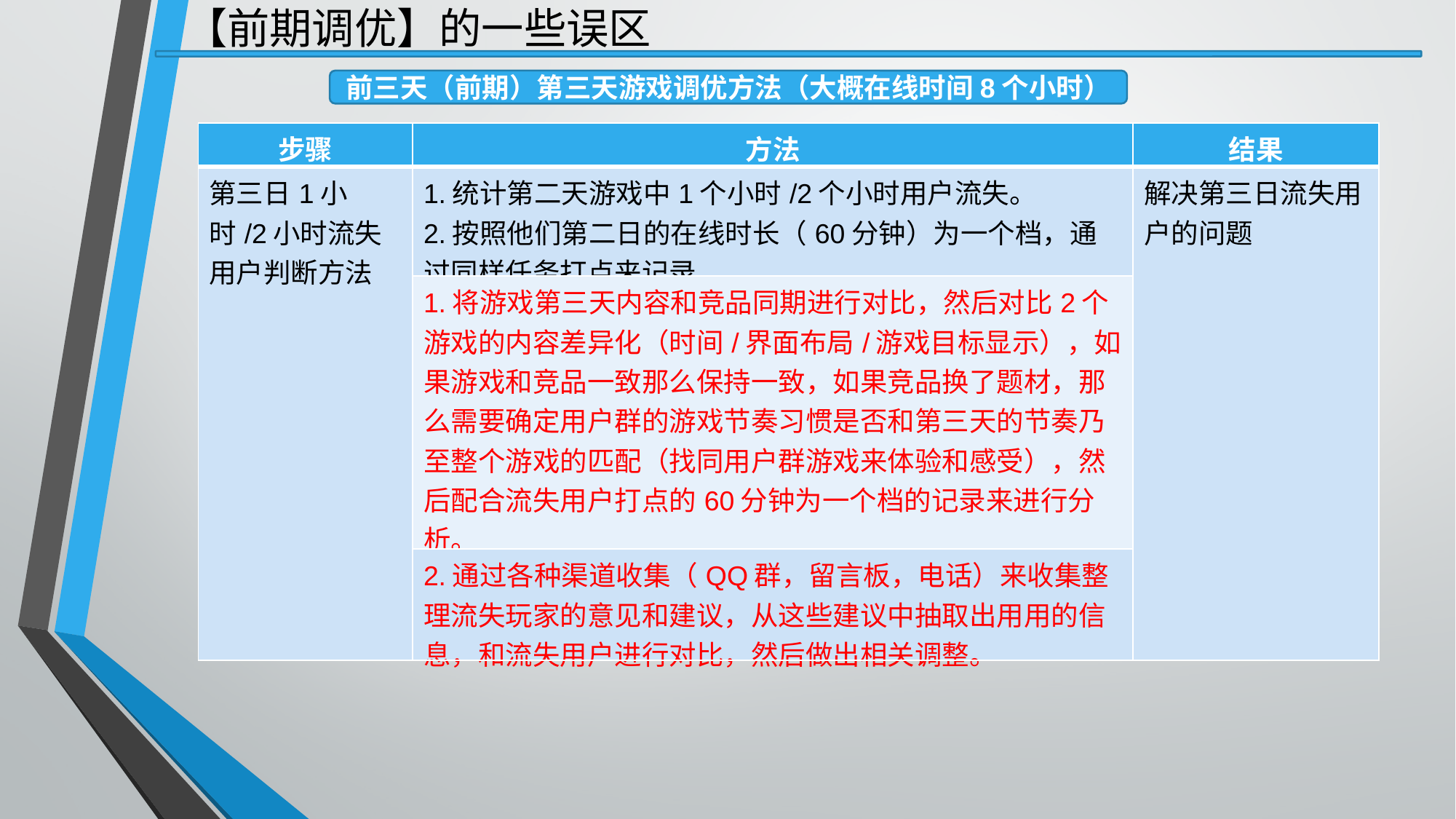

【前期调优】的一些误区

前三天（前期）第三天游戏调优方法（大概在线时间8个小时）
| 步骤 | 方法 | 结果 |
| --- | --- | --- |
| 第三日1小时/2小时流失用户判断方法 | 1.统计第二天游戏中1个小时/2个小时用户流失。 2.按照他们第二日的在线时长（60分钟）为一个档，通过同样任务打点来记录。 | 解决第三日流失用户的问题 |
|  | 1.将游戏第三天内容和竞品同期进行对比，然后对比2个游戏的内容差异化（时间/界面布局/游戏目标显示），如果游戏和竞品一致那么保持一致，如果竞品换了题材，那么需要确定用户群的游戏节奏习惯是否和第三天的节奏乃至整个游戏的匹配（找同用户群游戏来体验和感受），然后配合流失用户打点的60分钟为一个档的记录来进行分析。 在这个阶段以及不是用户爱不爱这个游戏的问题，而是活跃用户的流失，肯定是游戏性和用户群之间出了问题。 |  |
|  | 2.通过各种渠道收集（QQ群，留言板，电话）来收集整理流失玩家的意见和建议，从这些建议中抽取出用用的信息，和流失用户进行对比，然后做出相关调整。 |  |